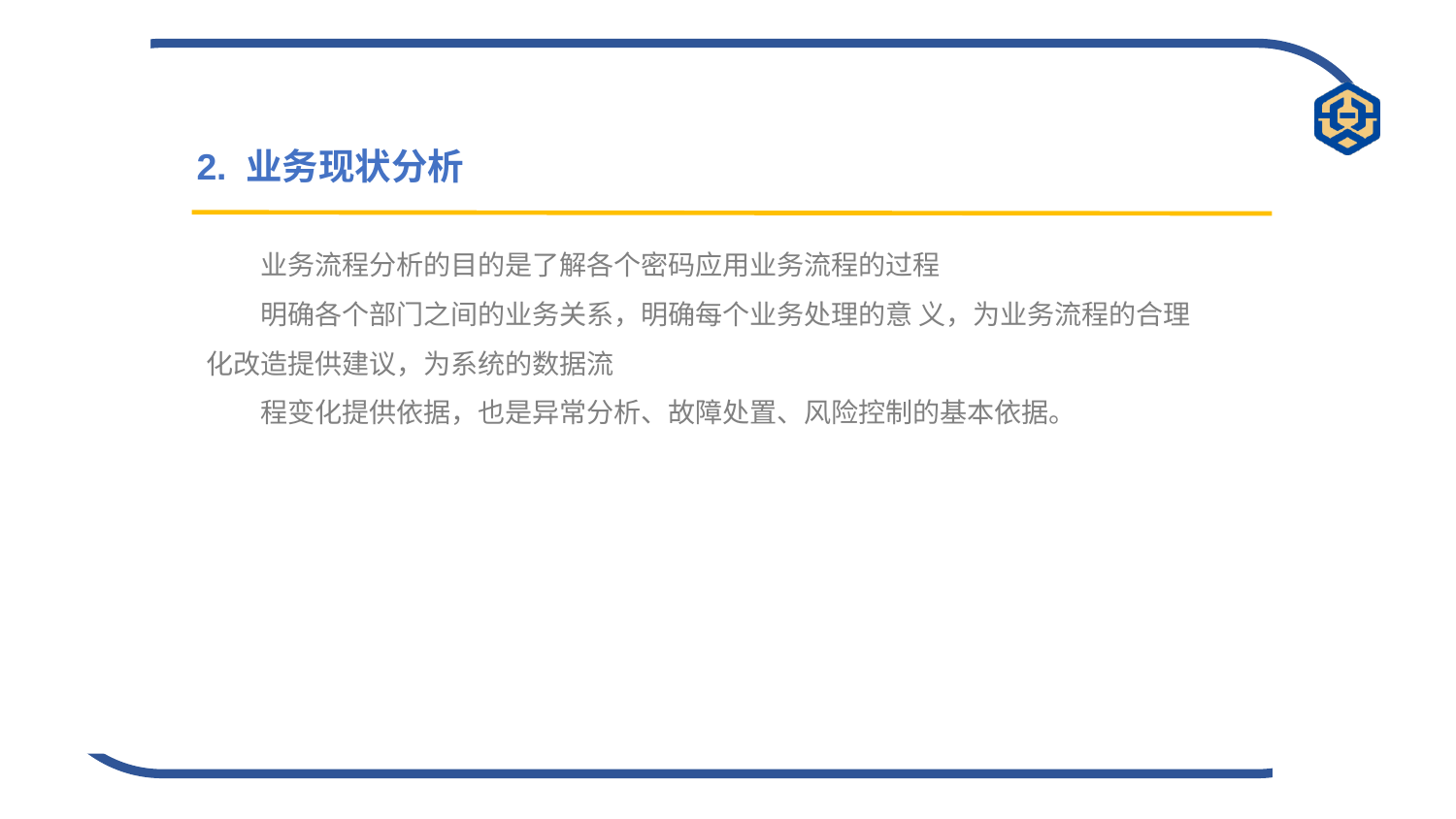

2. 业务现状分析
业务流程分析的目的是了解各个密码应用业务流程的过程
明确各个部门之间的业务关系，明确每个业务处理的意 义，为业务流程的合理化改造提供建议，为系统的数据流
程变化提供依据，也是异常分析、故障处置、风险控制的基本依据。